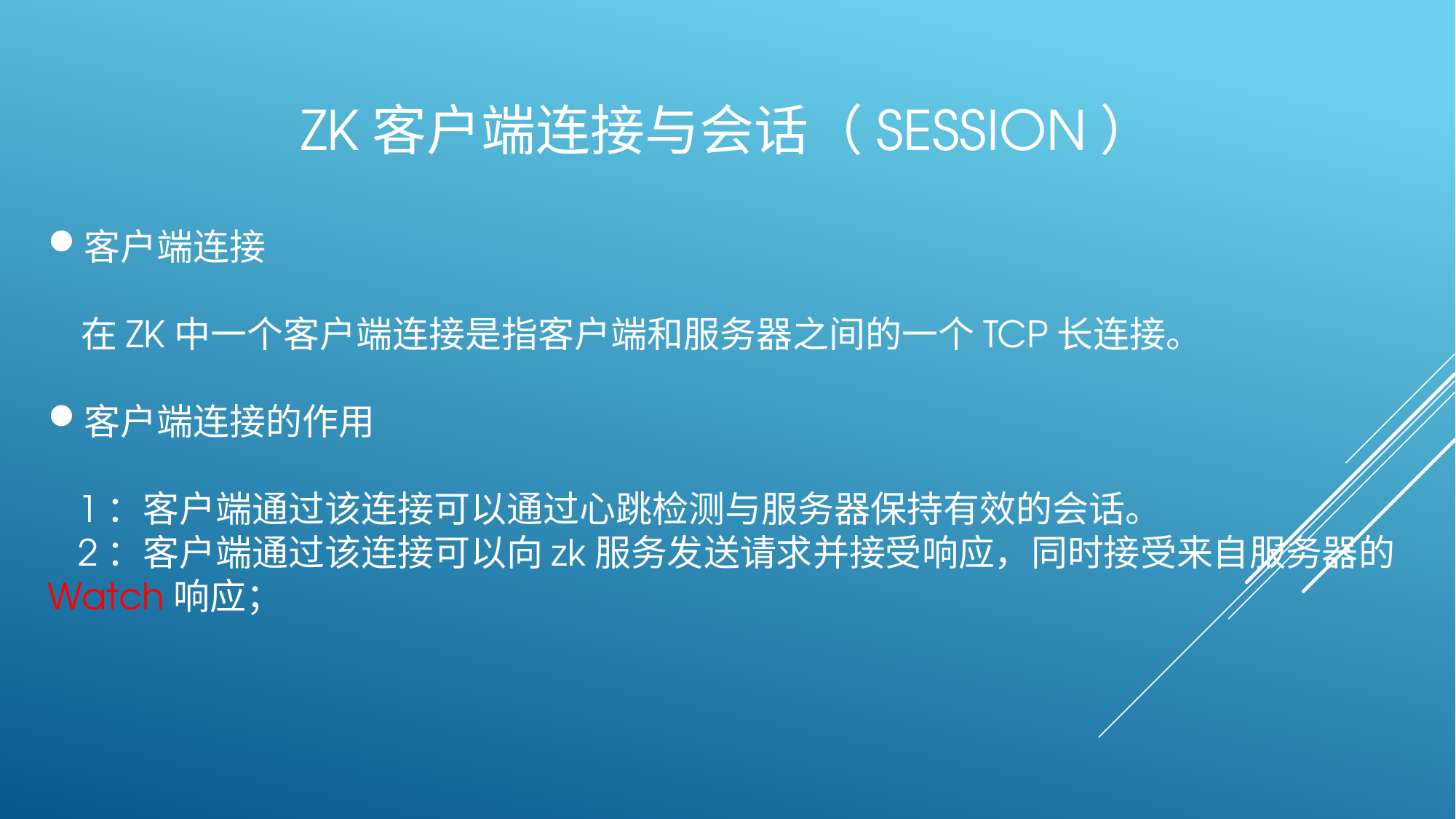

# zk客户端连接与会话（Session）
客户端连接

   在ZK中一个客户端连接是指客户端和服务器之间的一个TCP长连接。

客户端连接的作用

   1：客户端通过该连接可以通过心跳检测与服务器保持有效的会话。
   2：客户端通过该连接可以向zk服务发送请求并接受响应，同时接受来自服务器的Watch响应；